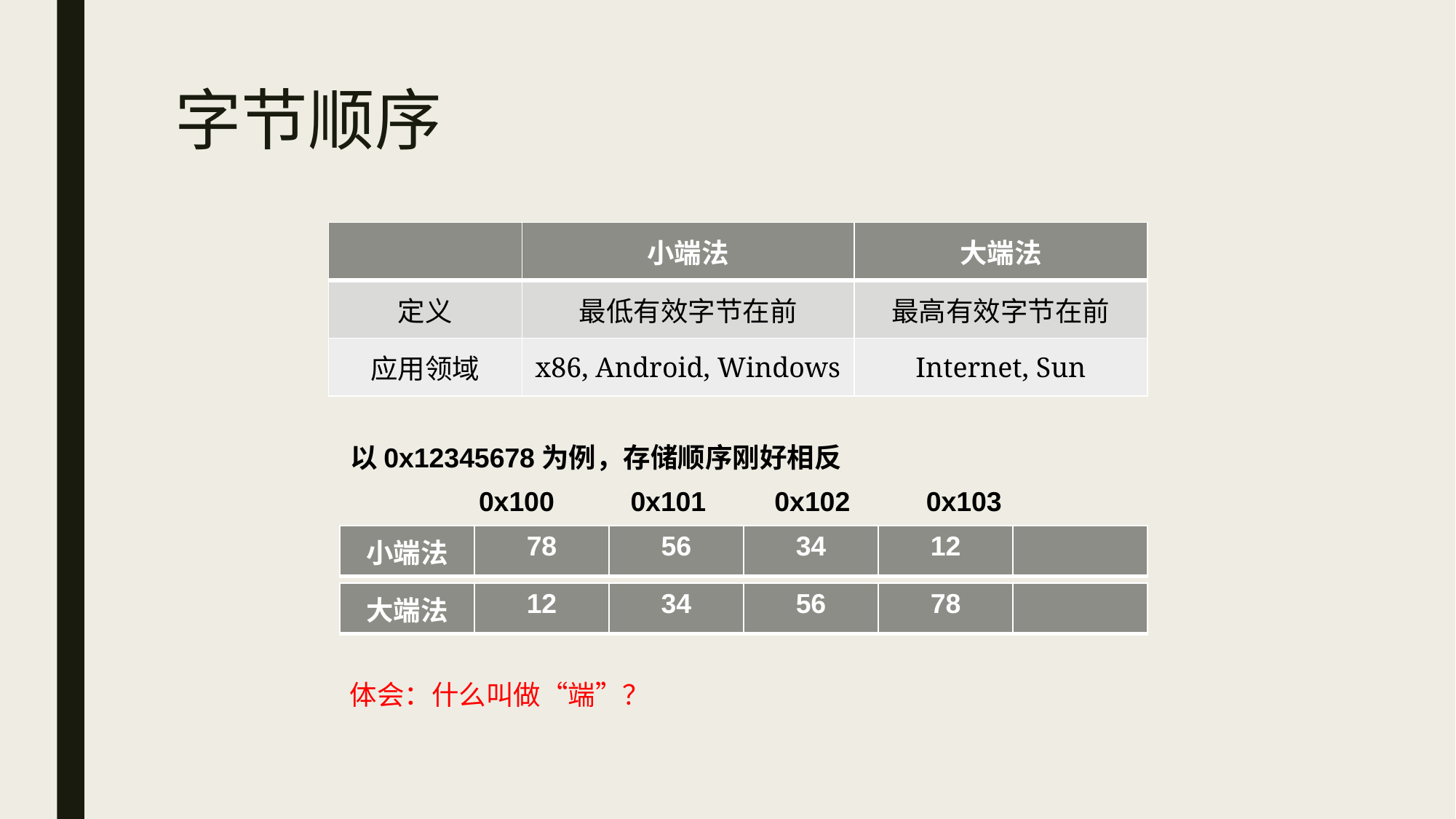

# 字节顺序
|  | 小端法 | 大端法 |
| --- | --- | --- |
| 定义 | 最低有效字节在前 | 最高有效字节在前 |
| 应用领域 | x86, Android, Windows | Internet, Sun |
以0x12345678为例，存储顺序刚好相反
0x100          0x101         0x102          0x103
| 小端法 | 78 | 56 | 34 | 12 |  |
| --- | --- | --- | --- | --- | --- |
| 大端法 | 12 | 34 | 56 | 78 |  |
| --- | --- | --- | --- | --- | --- |
体会：什么叫做“端”？